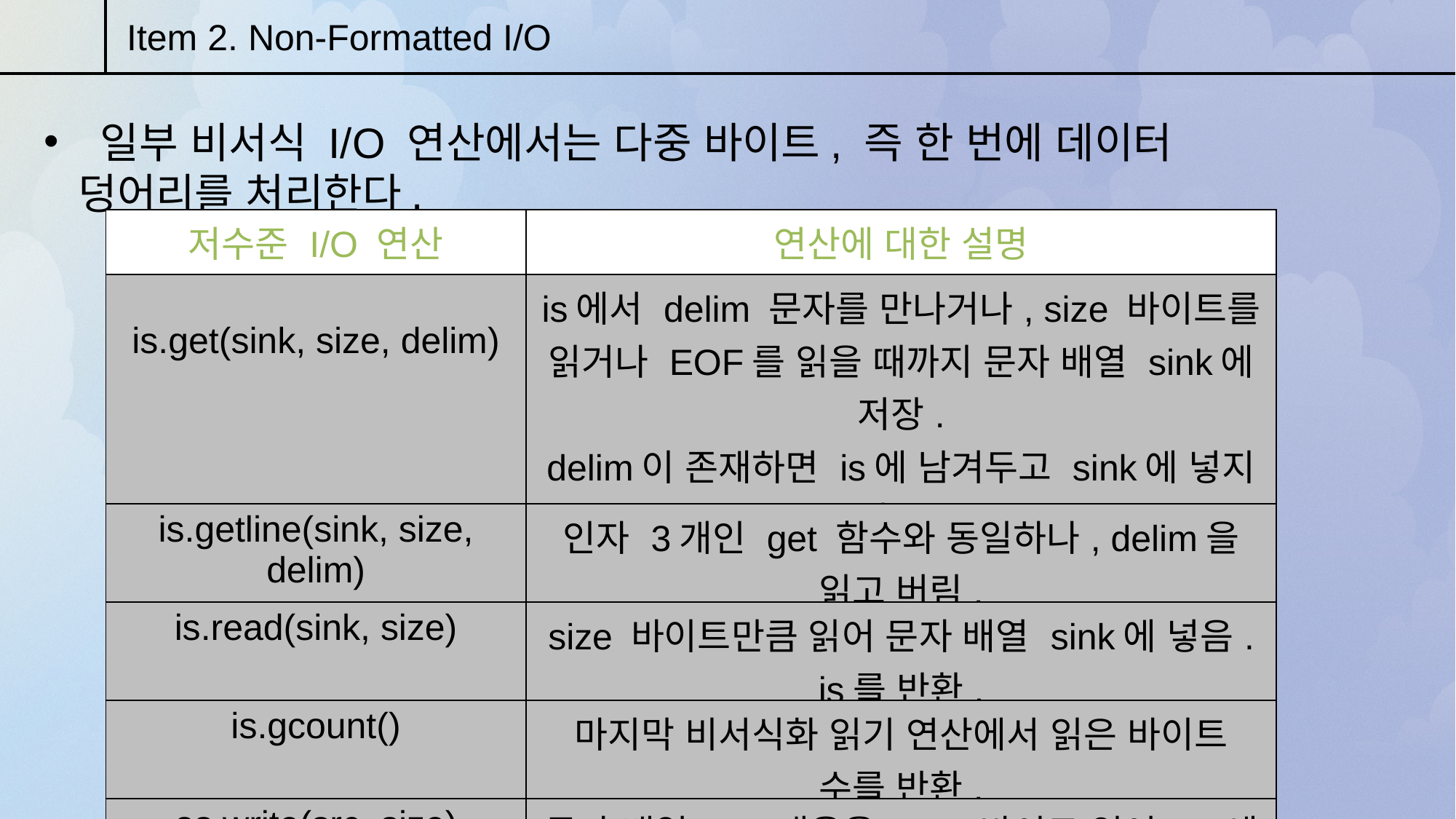

Item 2. Non-Formatted I/O
 일부 비서식 I/O 연산에서는 다중 바이트, 즉 한 번에 데이터 덩어리를 처리한다.
| 저수준 I/O 연산 | 연산에 대한 설명 |
| --- | --- |
| is.get(sink, size, delim) | is에서 delim 문자를 만나거나, size 바이트를 읽거나 EOF를 읽을 때까지 문자 배열 sink에 저장. delim이 존재하면 is에 남겨두고 sink에 넣지 않음. |
| is.getline(sink, size, delim) | 인자 3개인 get 함수와 동일하나, delim을 읽고 버림. |
| is.read(sink, size) | size 바이트만큼 읽어 문자 배열 sink에 넣음. is를 반환. |
| is.gcount() | 마지막 비서식화 읽기 연산에서 읽은 바이트 수를 반환. |
| os.write(src, size) | 문자 배열 src 내용을 size 바이트 읽어 os에 기록. os 반환. |
| is.ignore(size, delim) | delim을 포함해서, 최대 size 바이트만큼 읽고 버림. |